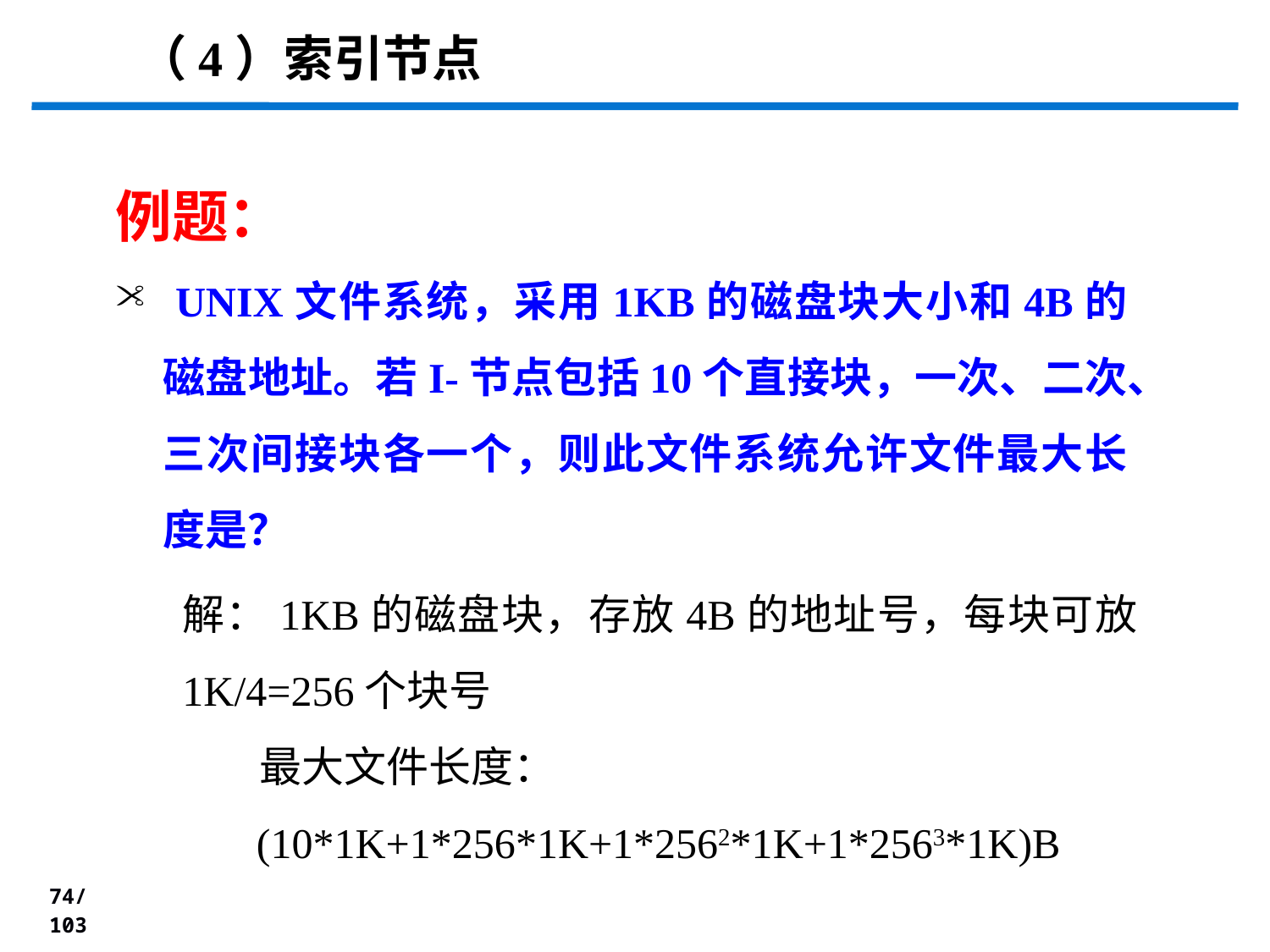

（4）索引节点
例题：
 UNIX文件系统，采用1KB的磁盘块大小和4B的磁盘地址。若I-节点包括10个直接块，一次、二次、三次间接块各一个，则此文件系统允许文件最大长度是？

解：1KB的磁盘块，存放4B的地址号，每块可放1K/4=256个块号
       最大文件长度：
       (10*1K+1*256*1K+1*2562*1K+1*2563*1K)B